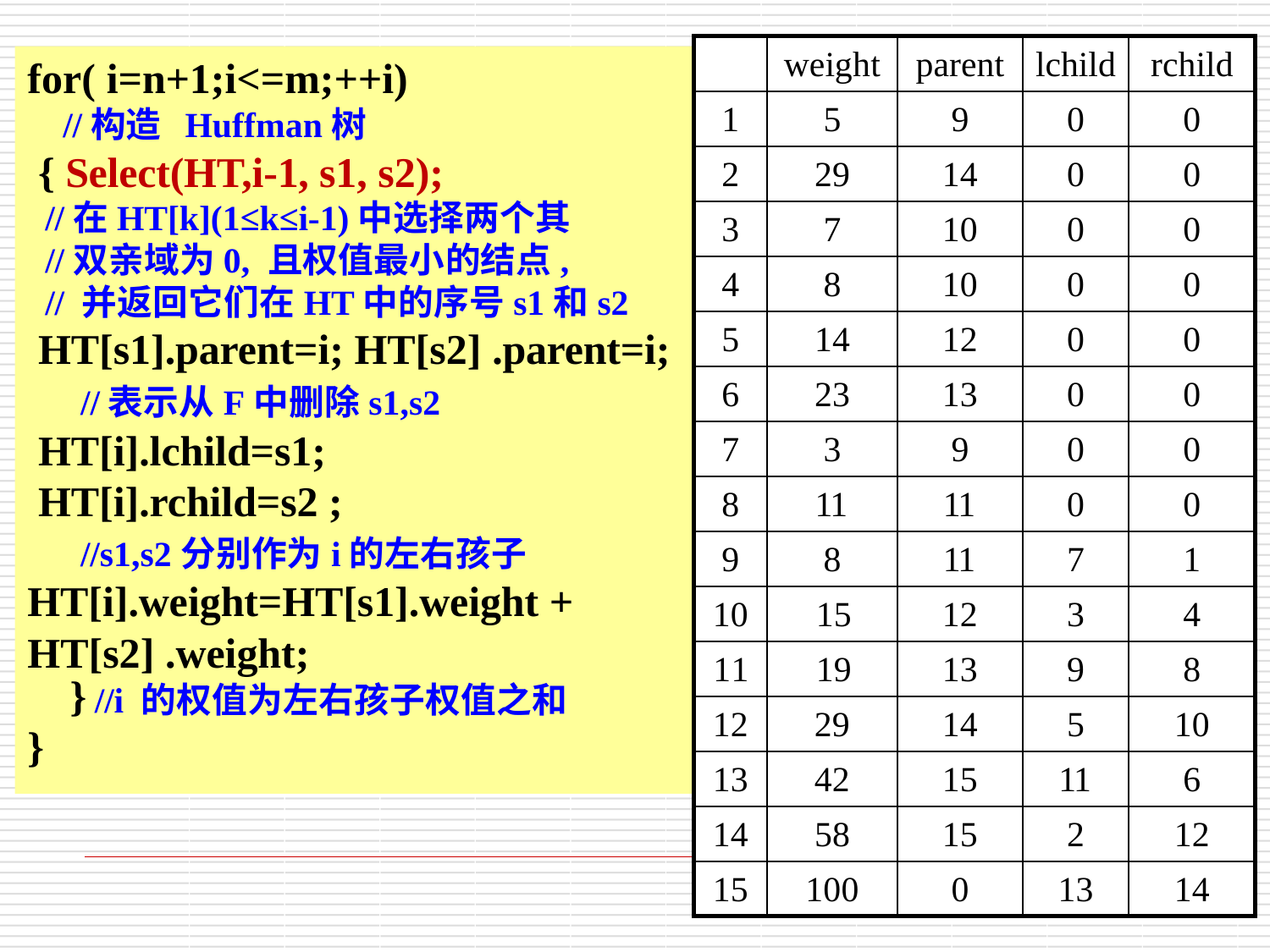

weight
parent
lchild
rchild

for( i=n+1;i<=m;++i)
//构造 Huffman树
{ Select(HT,i-1, s1, s2);
//在HT[k](1≤k≤i-1)中选择两个其
//双亲域为0, 且权值最小的结点,
// 并返回它们在HT中的序号s1和s2
HT[s1].parent=i; HT[s2] .parent=i;
//表示从F中删除s1,s2
HT[i].lchild=s1;	HT[i].rchild=s2 ;
//s1,s2分别作为i的左右孩子 HT[i].weight=HT[s1].weight +  HT[s2] .weight;
//i 的权值为左右孩子权值之和

1
5
9
0
0

2
29
14
0
0

3
7
10
0
0

4
8
10
0
0

5
14
12
0
0

6
23
13
0
0

7
3
9
0
0

8
11
11
0
0

9
8
11
7
1

10	15
12
3
4

11	19
13
9
8
}

12
13
14
15
29
42
58
100
14
15
15
0
5
11
2
13
10
6
12
14
}